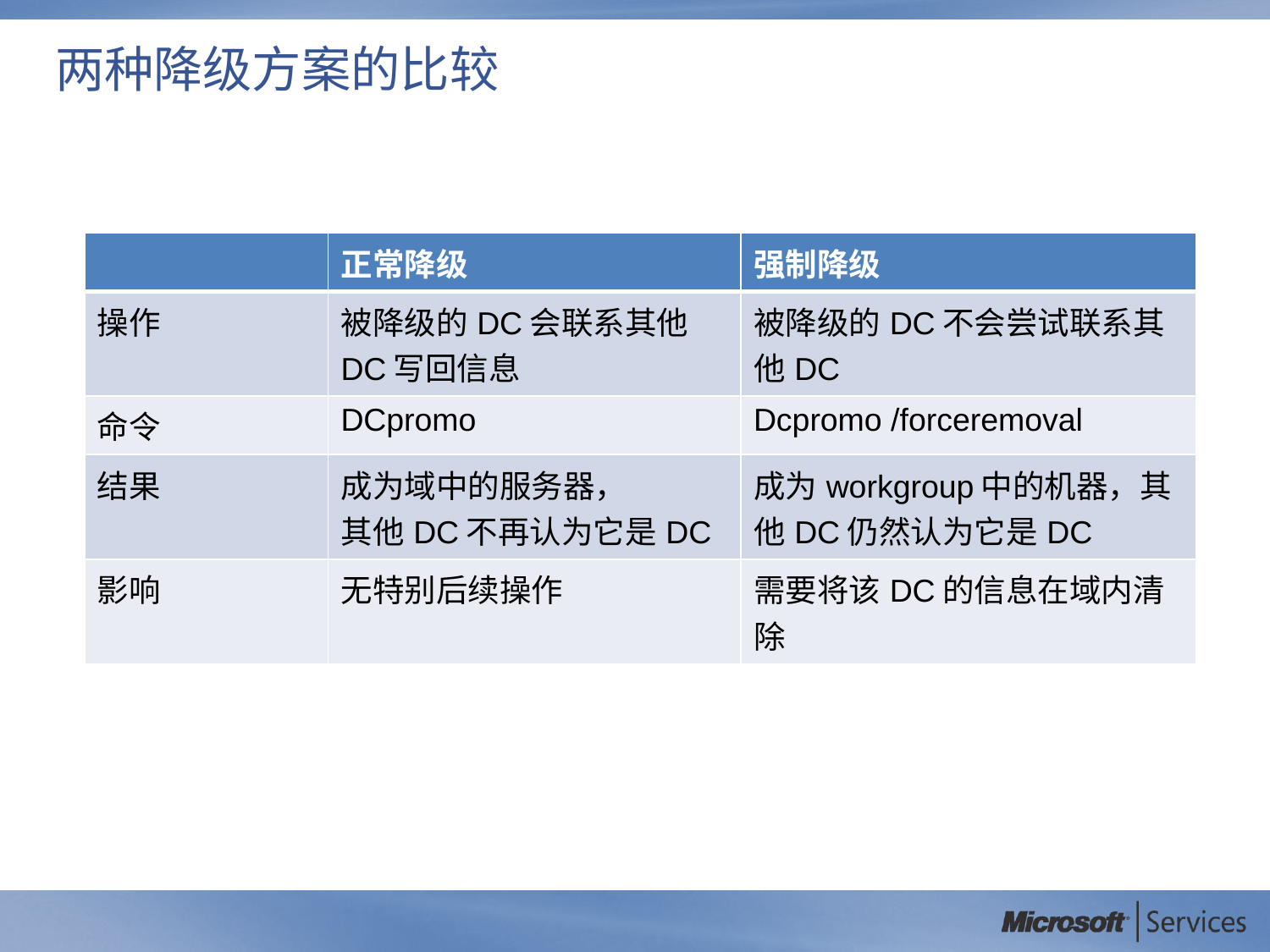

# 两种降级方案的比较
|  | 正常降级 | 强制降级 |
| --- | --- | --- |
| 操作 | 被降级的DC会联系其他DC写回信息 | 被降级的DC不会尝试联系其他DC |
| 命令 | DCpromo | Dcpromo /forceremoval |
| 结果 | 成为域中的服务器， 其他DC不再认为它是DC | 成为workgroup中的机器，其他DC仍然认为它是DC |
| 影响 | 无特别后续操作 | 需要将该DC的信息在域内清除 |